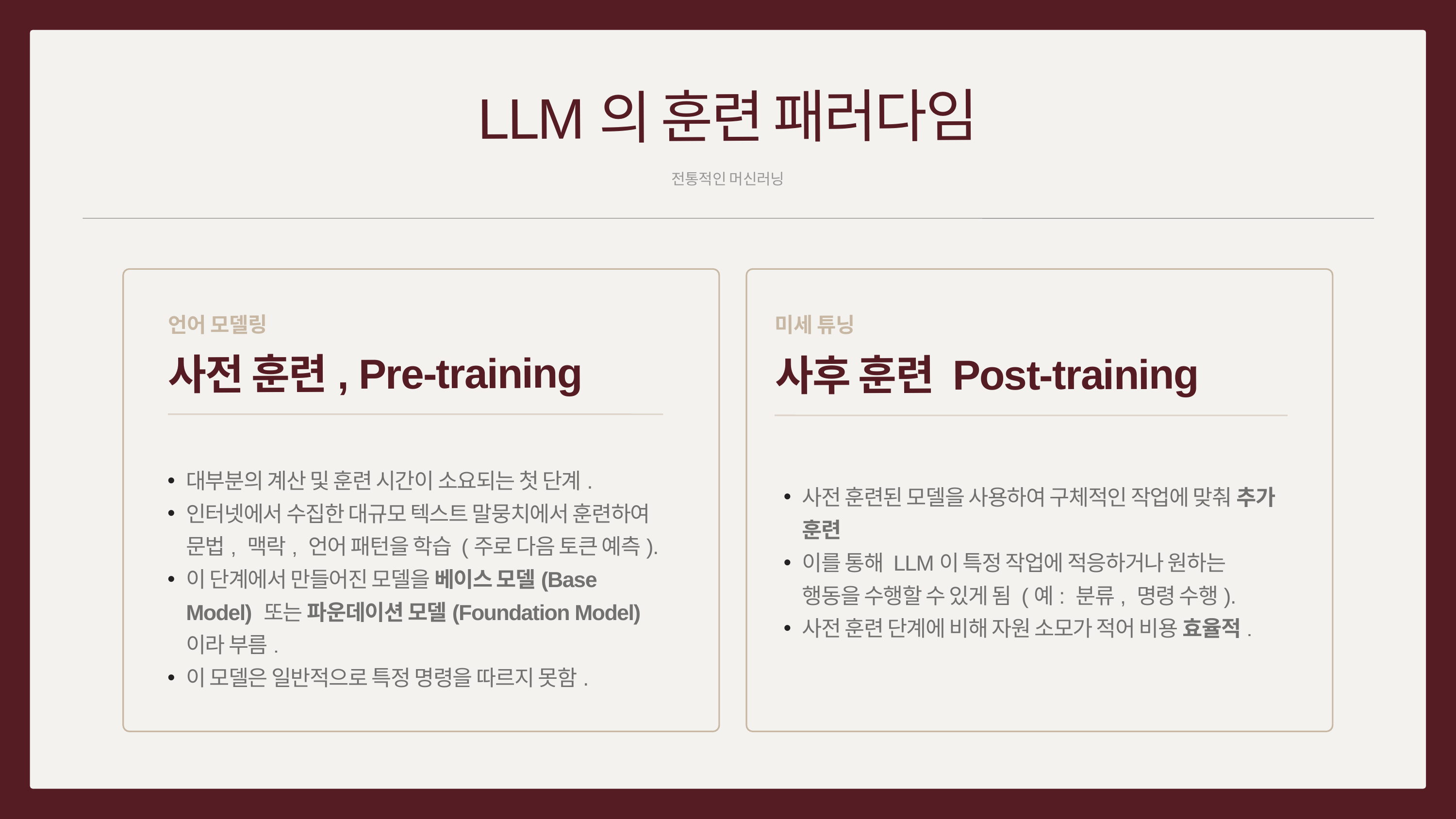

LLM의 훈련 패러다임
전통적인 머신러닝

언어 모델링
미세 튜닝
사전 훈련, Pre-training
사후 훈련 Post-training

대부분의 계산 및 훈련 시간이 소요되는 첫 단계.
인터넷에서 수집한 대규모 텍스트 말뭉치에서 훈련하여 문법, 맥락, 언어 패턴을 학습 (주로 다음 토큰 예측).
이 단계에서 만들어진 모델을 베이스 모델(Base Model) 또는 파운데이션 모델(Foundation Model)이라 부름.
이 모델은 일반적으로 특정 명령을 따르지 못함.
사전 훈련된 모델을 사용하여 구체적인 작업에 맞춰 추가 훈련
이를 통해 LLM이 특정 작업에 적응하거나 원하는 행동을 수행할 수 있게 됨 (예: 분류, 명령 수행).
사전 훈련 단계에 비해 자원 소모가 적어 비용 효율적.